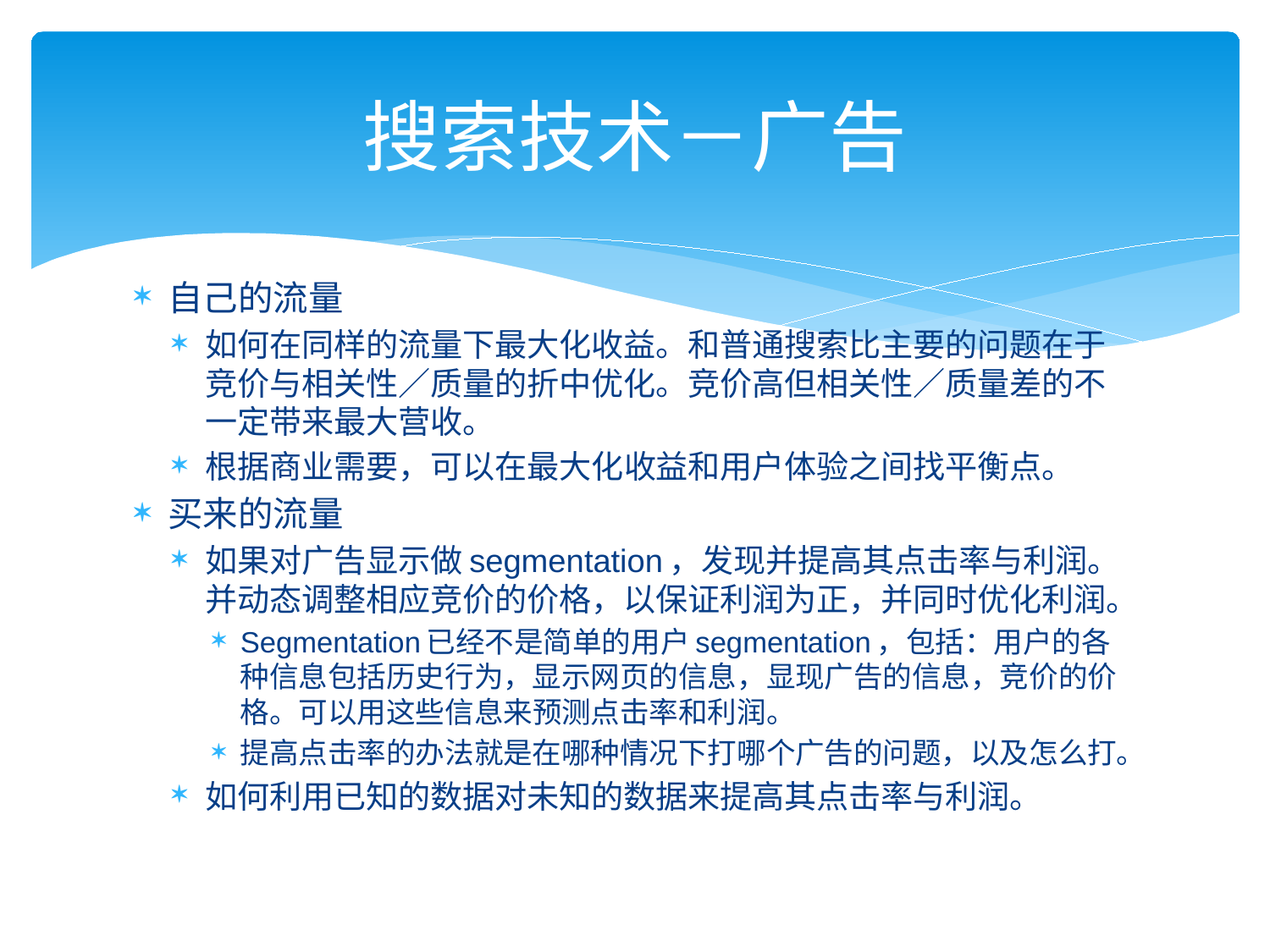

# 搜索技术－广告
自己的流量
如何在同样的流量下最大化收益。和普通搜索比主要的问题在于竞价与相关性／质量的折中优化。竞价高但相关性／质量差的不一定带来最大营收。
根据商业需要，可以在最大化收益和用户体验之间找平衡点。
买来的流量
如果对广告显示做segmentation，发现并提高其点击率与利润。并动态调整相应竞价的价格，以保证利润为正，并同时优化利润。
Segmentation已经不是简单的用户segmentation，包括：用户的各种信息包括历史行为，显示网页的信息，显现广告的信息，竞价的价格。可以用这些信息来预测点击率和利润。
提高点击率的办法就是在哪种情况下打哪个广告的问题，以及怎么打。
如何利用已知的数据对未知的数据来提高其点击率与利润。